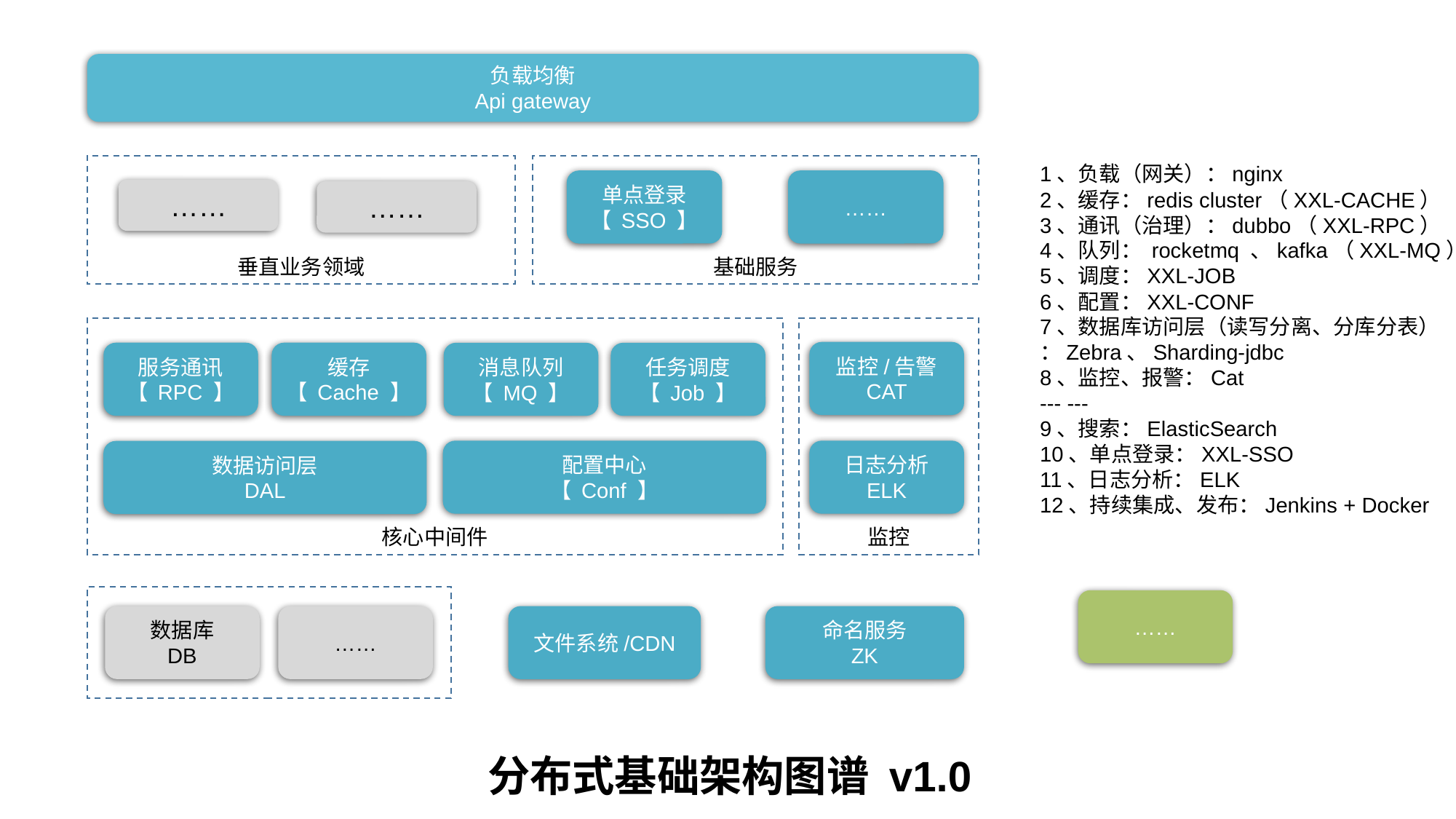

负载均衡
Api gateway
垂直业务领域
基础服务
1、负载（网关）：nginx
2、缓存：redis cluster（XXL-CACHE）
3、通讯（治理）：dubbo（XXL-RPC）
4、队列： rocketmq 、kafka（XXL-MQ）
5、调度：XXL-JOB
6、配置：XXL-CONF
7、数据库访问层（读写分离、分库分表）
：Zebra、Sharding-jdbc
8、监控、报警：Cat
--- ---
9、搜索：ElasticSearch
10、单点登录：XXL-SSO
11、日志分析：ELK
12、持续集成、发布：Jenkins + Docker
单点登录
【 SSO 】
……
……
……
核心中间件
监控
监控/告警
CAT
缓存
【 Cache 】
服务通讯
【 RPC 】
消息队列
【 MQ 】
任务调度
【 Job 】
日志分析
ELK
配置中心
【 Conf 】
数据访问层
DAL

……
……
数据库
DB
文件系统/CDN
命名服务
ZK
分布式基础架构图谱 v1.0